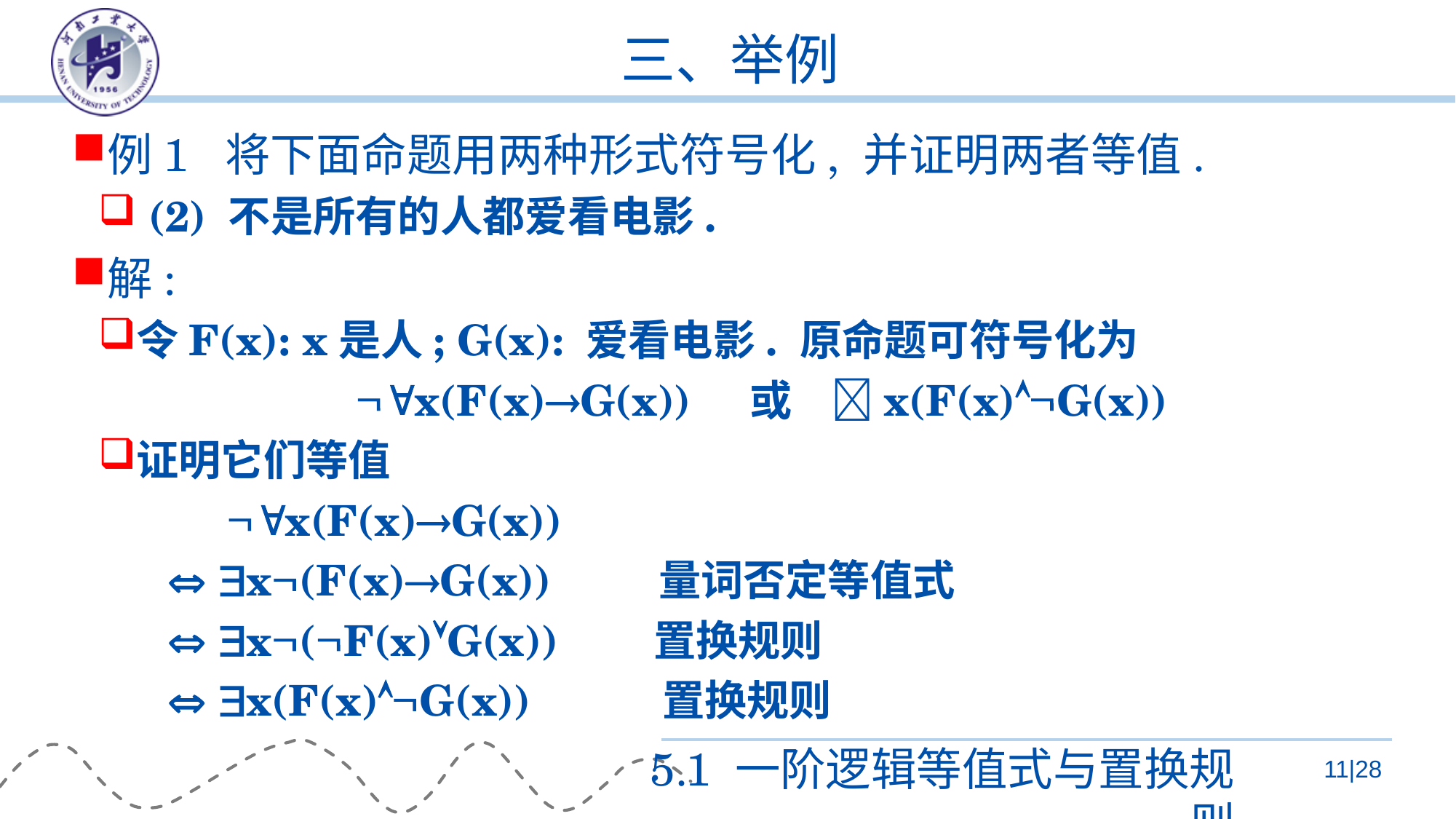

# 三、举例
例1  将下面命题用两种形式符号化, 并证明两者等值.
 (2) 不是所有的人都爱看电影.
解:
令F(x): x是人; G(x): 爱看电影. 原命题可符号化为
¬∀x(F(x)→G(x))    或    ∃x(F(x)∧¬G(x))
证明它们等值
¬∀x(F(x)→G(x))
⇔ ∃x¬(F(x)→G(x))        量词否定等值式
⇔ ∃x¬(¬F(x)∨G(x))       置换规则
⇔ ∃x(F(x)∧¬G(x))          置换规则
5.1 一阶逻辑等值式与置换规则
11|28